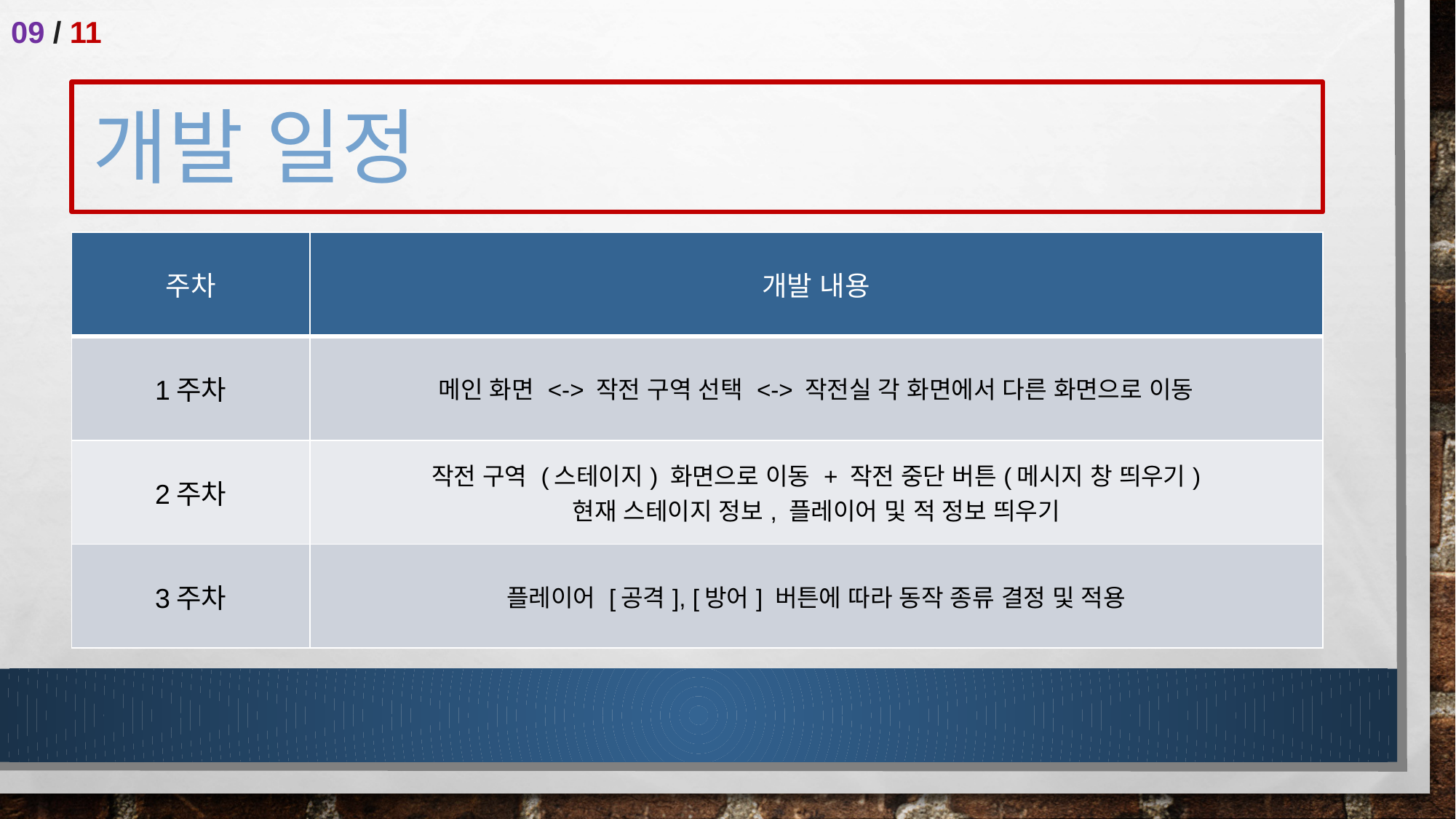

09 / 11

# 개발 일정
| 주차 | 개발 내용 |
| --- | --- |
| 1주차 | 메인 화면 <-> 작전 구역 선택 <-> 작전실 각 화면에서 다른 화면으로 이동 |
| 2주차 | 작전 구역 (스테이지) 화면으로 이동 + 작전 중단 버튼(메시지 창 띄우기) 현재 스테이지 정보, 플레이어 및 적 정보 띄우기 |
| 3주차 | 플레이어 [공격], [방어] 버튼에 따라 동작 종류 결정 및 적용 |